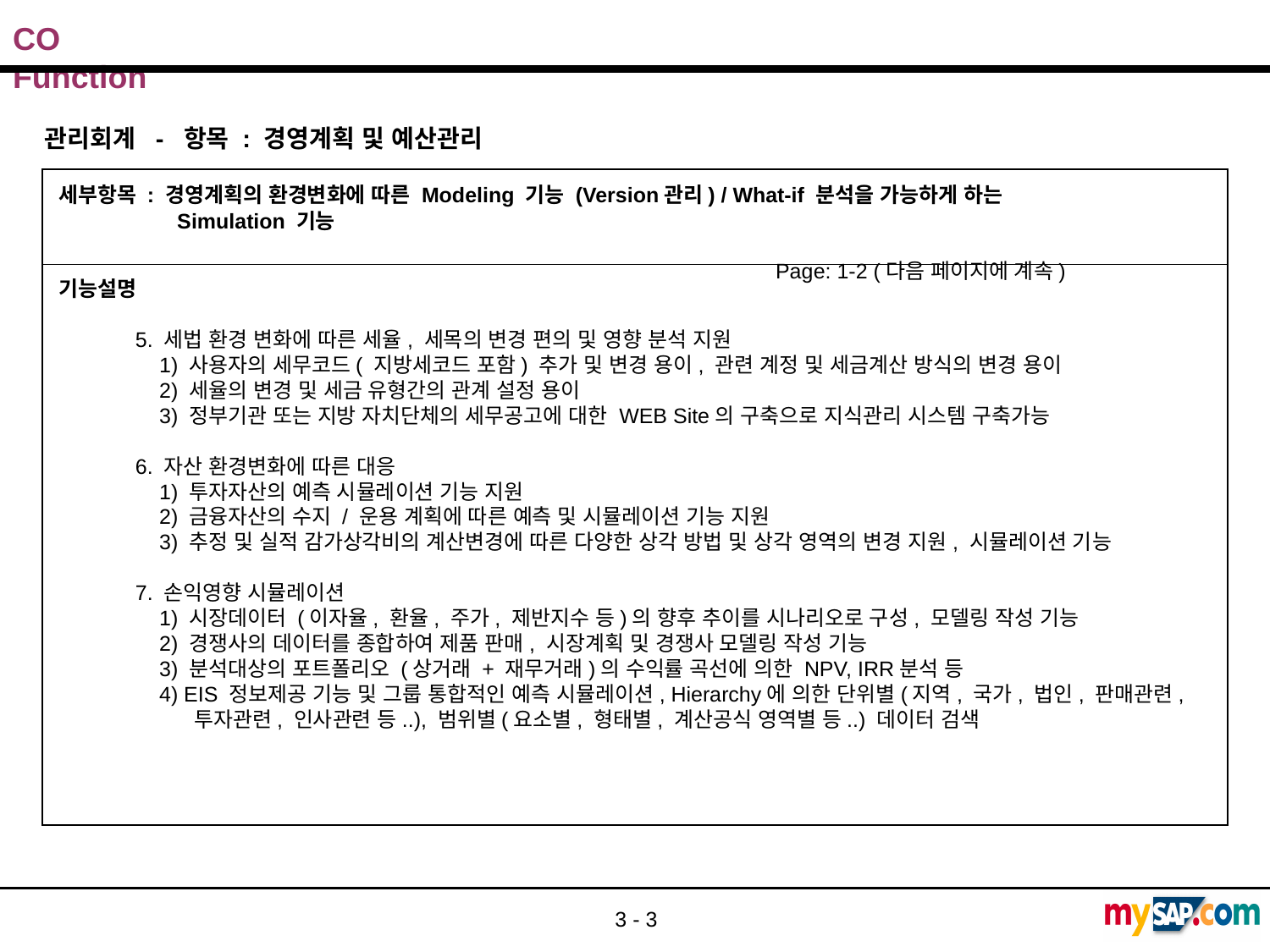

관리회계  -  항목 : 경영계획 및 예산관리

세부항목 : 경영계획의 환경변화에 따른 Modeling 기능 (Version관리) / What-if 분석을 가능하게 하는
                    Simulation 기능
                                                                                                                         Page: 1-2 (다음 페이지에 계속)
기능설명

             5. 세법 환경 변화에 따른 세율, 세목의 변경 편의 및 영향 분석 지원
                 1) 사용자의 세무코드( 지방세코드 포함) 추가 및 변경 용이, 관련 계정 및 세금계산 방식의 변경 용이
                 2) 세율의 변경 및 세금 유형간의 관계 설정 용이
                 3) 정부기관 또는 지방 자치단체의 세무공고에 대한 WEB Site의 구축으로 지식관리 시스템 구축가능

             6. 자산 환경변화에 따른 대응
                 1) 투자자산의 예측 시뮬레이션 기능 지원
                 2) 금융자산의 수지 / 운용 계획에 따른 예측 및 시뮬레이션 기능 지원
                 3) 추정 및 실적 감가상각비의 계산변경에 따른 다양한 상각 방법 및 상각 영역의 변경 지원, 시뮬레이션 기능

             7. 손익영향 시뮬레이션
                 1) 시장데이터 (이자율, 환율, 주가, 제반지수 등)의 향후 추이를 시나리오로 구성, 모델링 작성 기능
                 2) 경쟁사의 데이터를 종합하여 제품 판매, 시장계획 및 경쟁사 모델링 작성 기능
                 3) 분석대상의 포트폴리오 (상거래 + 재무거래)의 수익률 곡선에 의한 NPV, IRR분석 등
                 4) EIS 정보제공 기능 및 그룹 통합적인 예측 시뮬레이션, Hierarchy에 의한 단위별(지역, 국가, 법인, 판매관련,
                      투자관련, 인사관련 등..), 범위별(요소별, 형태별, 계산공식 영역별 등..) 데이터 검색